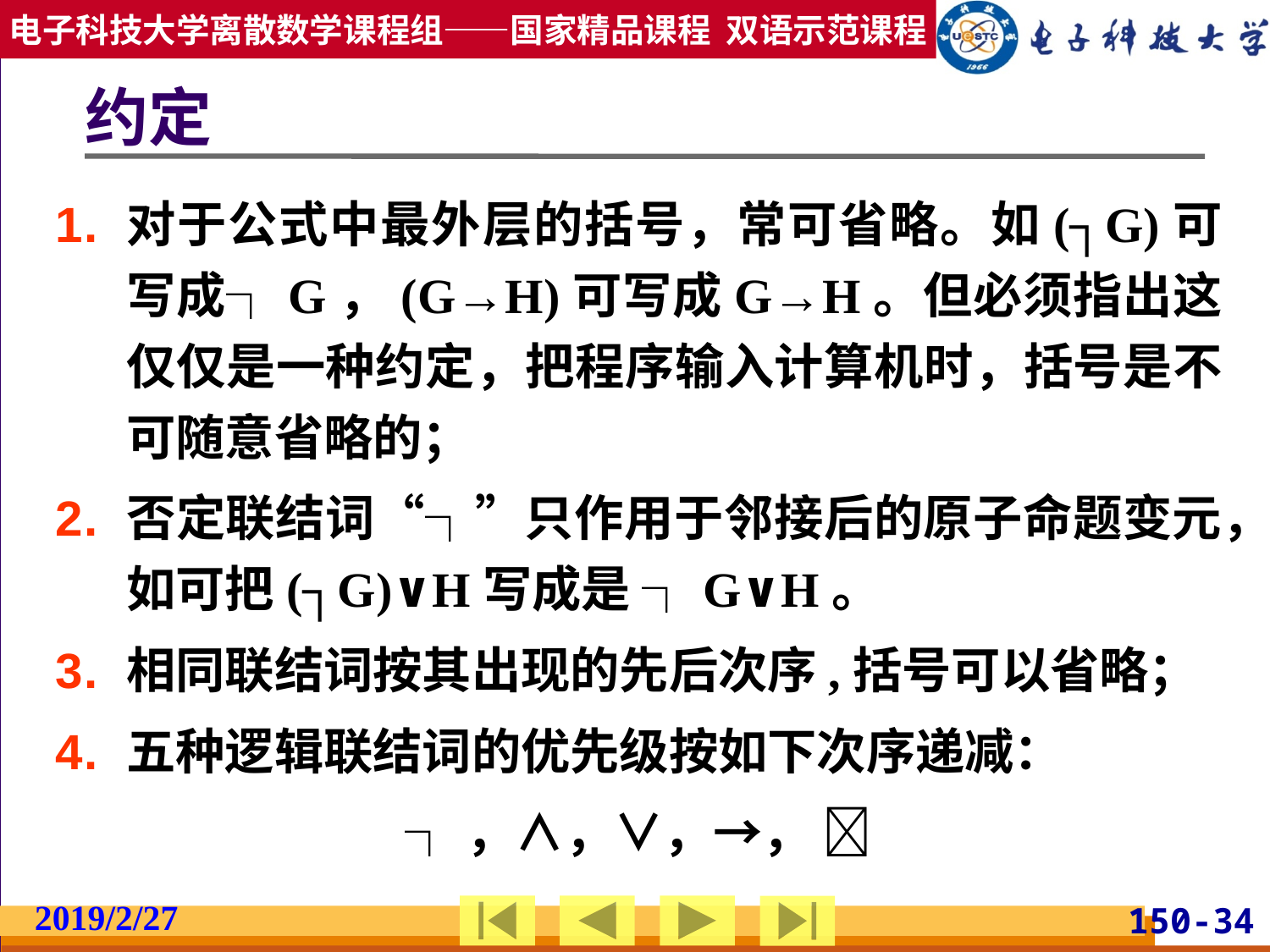

# 约定
对于公式中最外层的括号，常可省略。如(┐G)可写成┐G，(G→H)可写成G→H。但必须指出这仅仅是一种约定，把程序输入计算机时，括号是不可随意省略的；
否定联结词“┐”只作用于邻接后的原子命题变元，如可把(┐G)∨H写成是 ┐G∨H。
相同联结词按其出现的先后次序,括号可以省略；
五种逻辑联结词的优先级按如下次序递减：
┐，∧，∨，→， ↔
2019/2/27